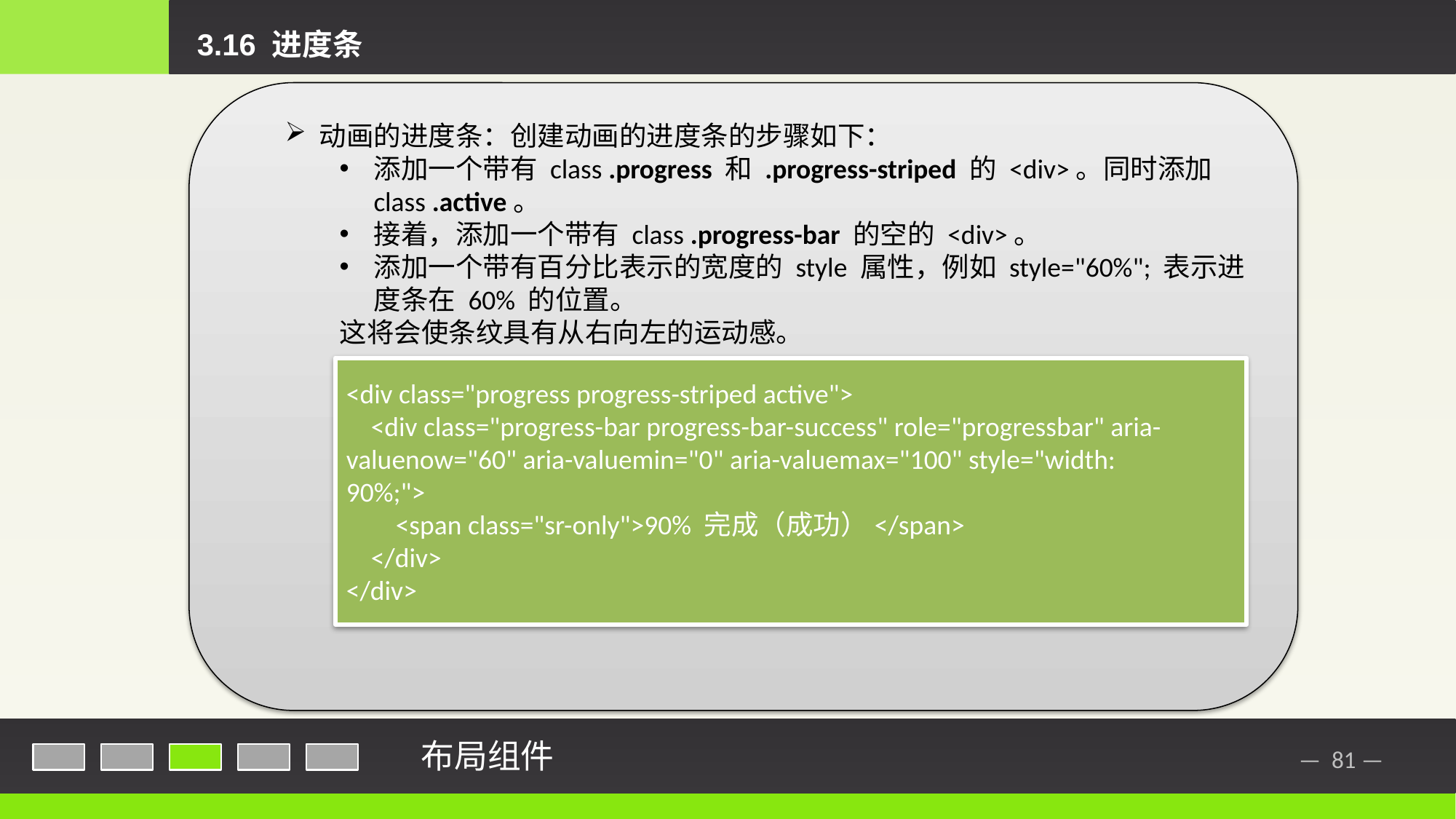

3.16 进度条
动画的进度条：创建动画的进度条的步骤如下：
添加一个带有 class .progress 和 .progress-striped 的 <div>。同时添加 class .active。
接着，添加一个带有 class .progress-bar 的空的 <div>。
添加一个带有百分比表示的宽度的 style 属性，例如 style="60%"; 表示进度条在 60% 的位置。
这将会使条纹具有从右向左的运动感。

<div class="progress progress-striped active">
    <div class="progress-bar progress-bar-success" role="progressbar" aria-	valuenow="60" aria-valuemin="0" aria-valuemax="100" style="width: 	90%;">
        <span class="sr-only">90% 完成（成功）</span>
    </div>
</div>